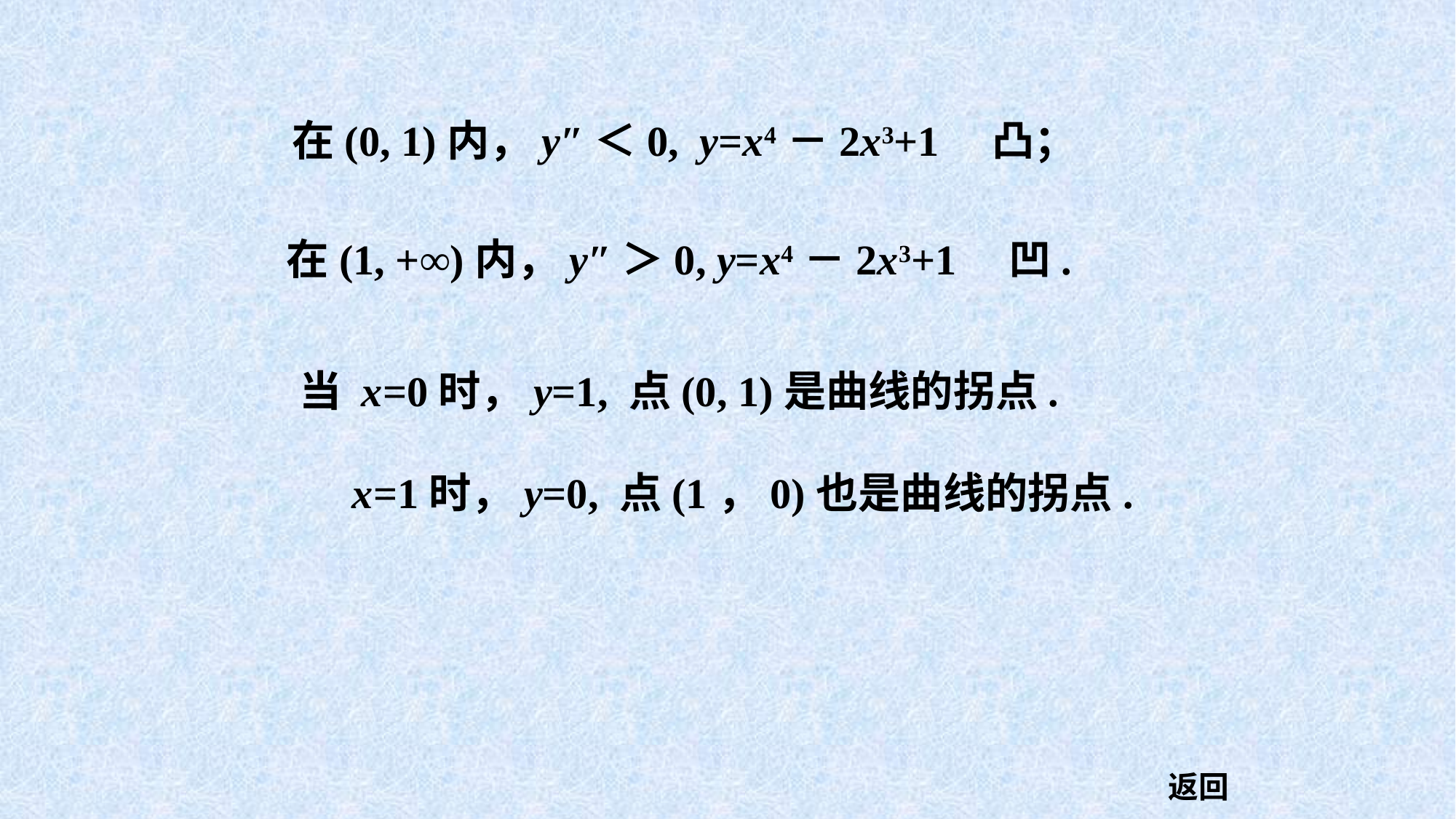

在(0, 1)内，y″＜0,  y=x4－2x3+1    凸；
在(1, +∞)内，y″＞0, y=x4－2x3+1    凹.
当 x=0时，y=1, 点(0, 1)是曲线的拐点.
     x=1时，y=0, 点(1，0)也是曲线的拐点.
返回